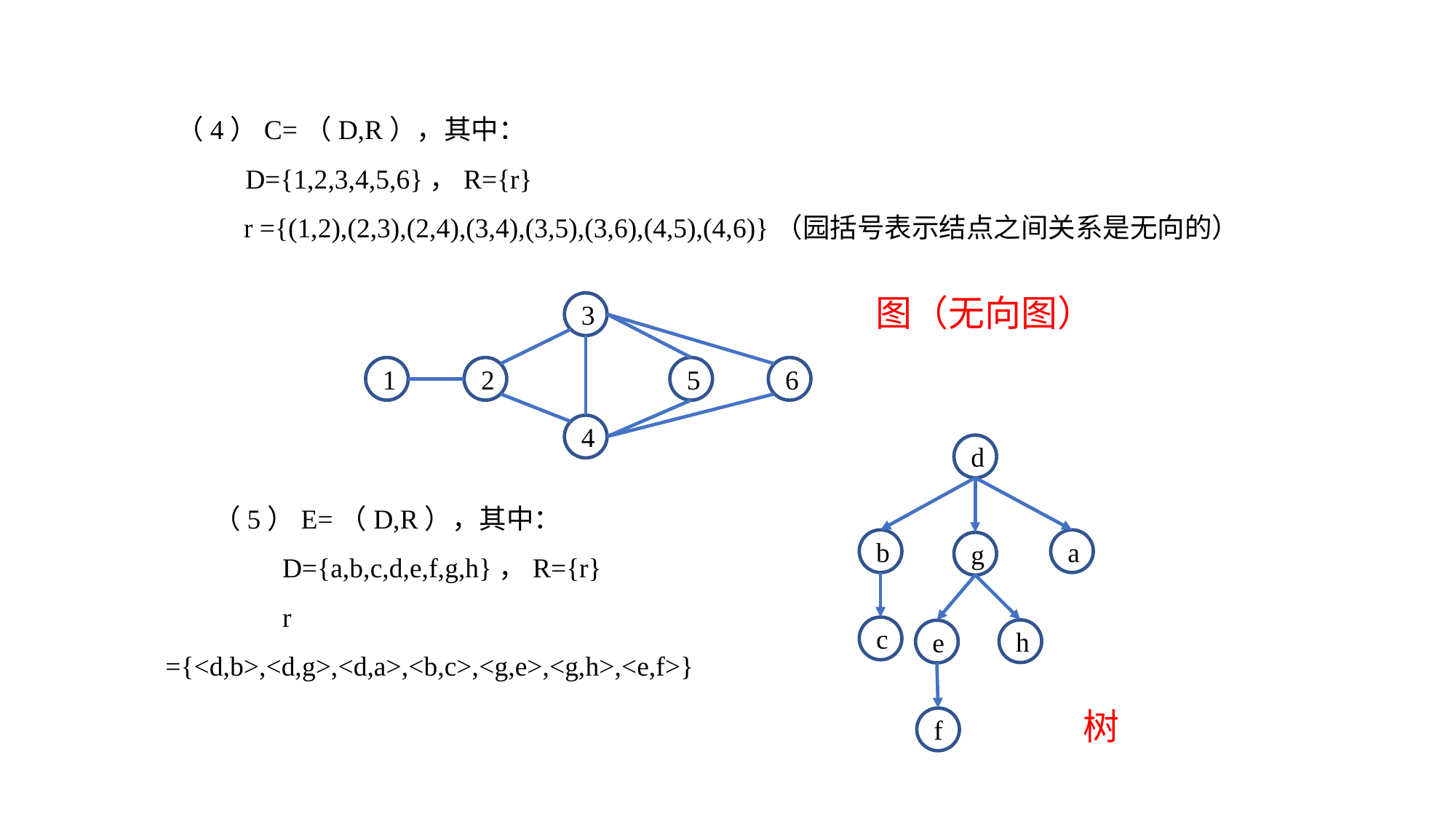

（4）C=（D,R），其中：
          D={1,2,3,4,5,6}，R={r}
    r ={(1,2),(2,3),(2,4),(3,4),(3,5),(3,6),(4,5),(4,6)}（园括号表示结点之间关系是无向的）
图（无向图）
3
1
2
5
6
4
d
b
a
g
c
h
e
f
（5）E=（D,R），其中：
          D={a,b,c,d,e,f,g,h}，R={r}
          r ={<d,b>,<d,g>,<d,a>,<b,c>,<g,e>,<g,h>,<e,f>}
树